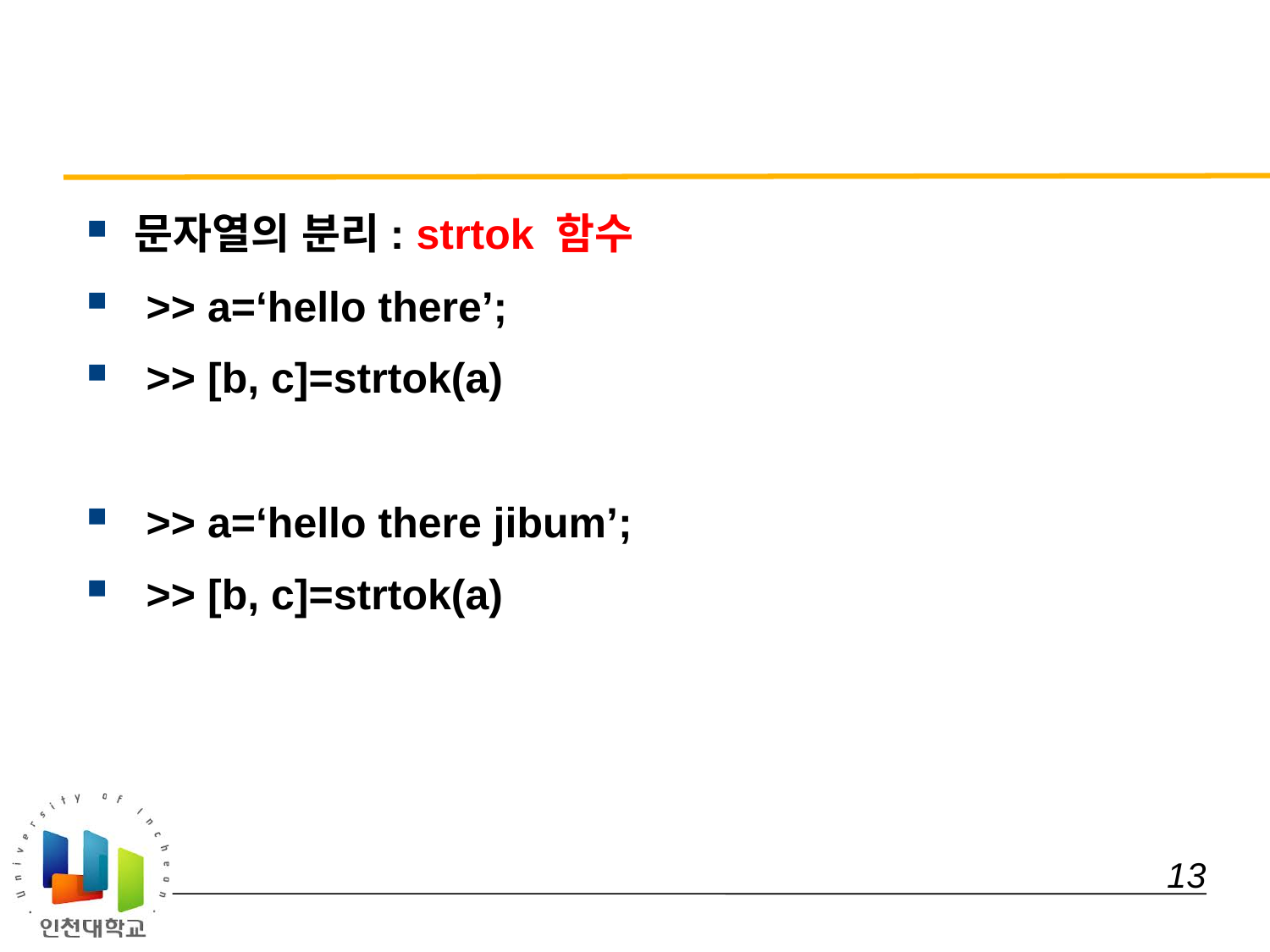

#
문자열의 분리: strtok 함수
 >> a=‘hello there’;
 >> [b, c]=strtok(a)

 >> a=‘hello there jibum’;
 >> [b, c]=strtok(a)

 13